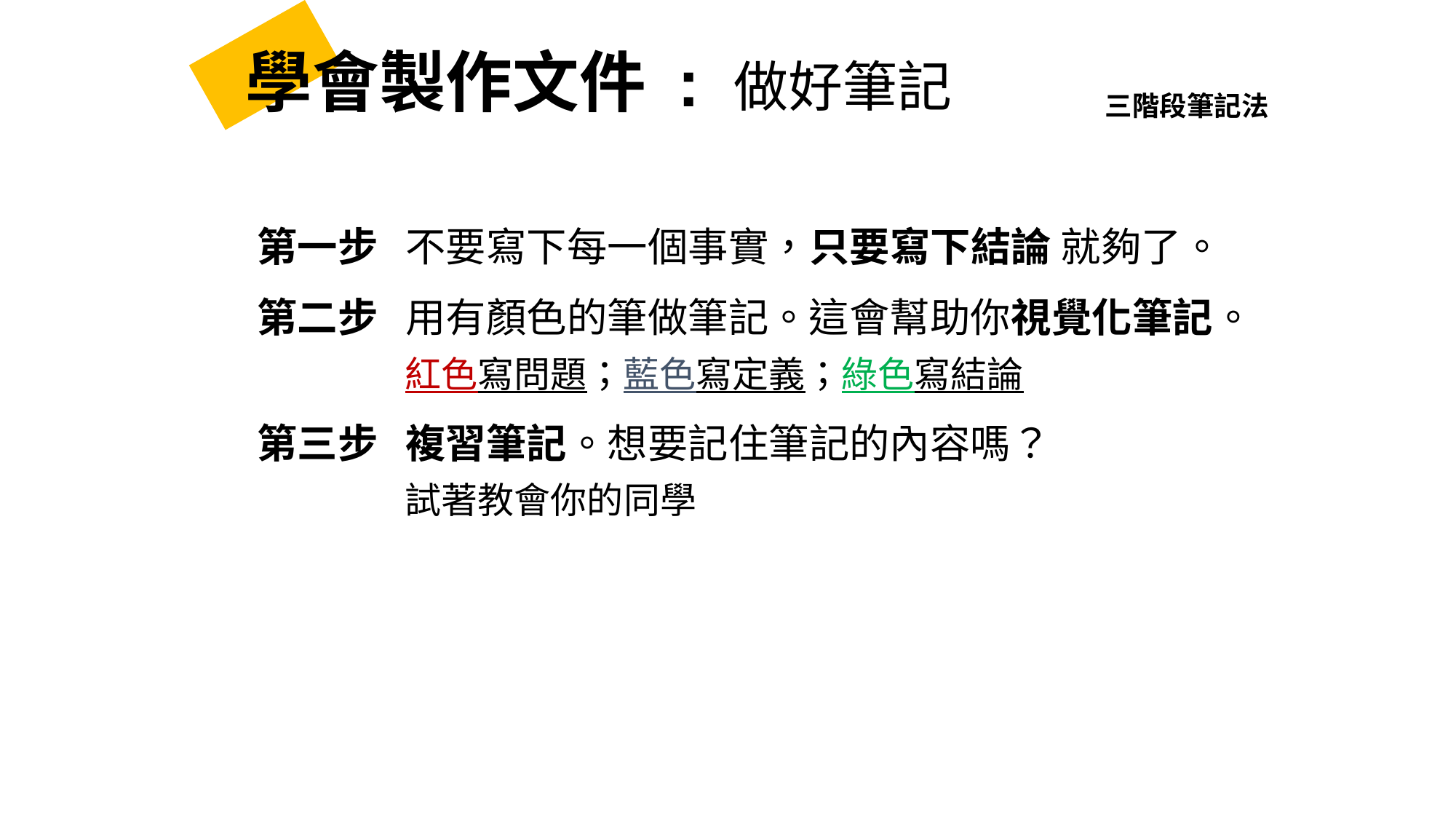

# 學會製作文件 : 做好筆記

三階段筆記法
第一步   不要寫下每一個事實，只要寫下結論 就夠了。
第二步   用有顏色的筆做筆記。這會幫助你視覺化筆記。
                 紅色寫問題；藍色寫定義；綠色寫結論
第三步   複習筆記。想要記住筆記的內容嗎？
                 試著教會你的同學